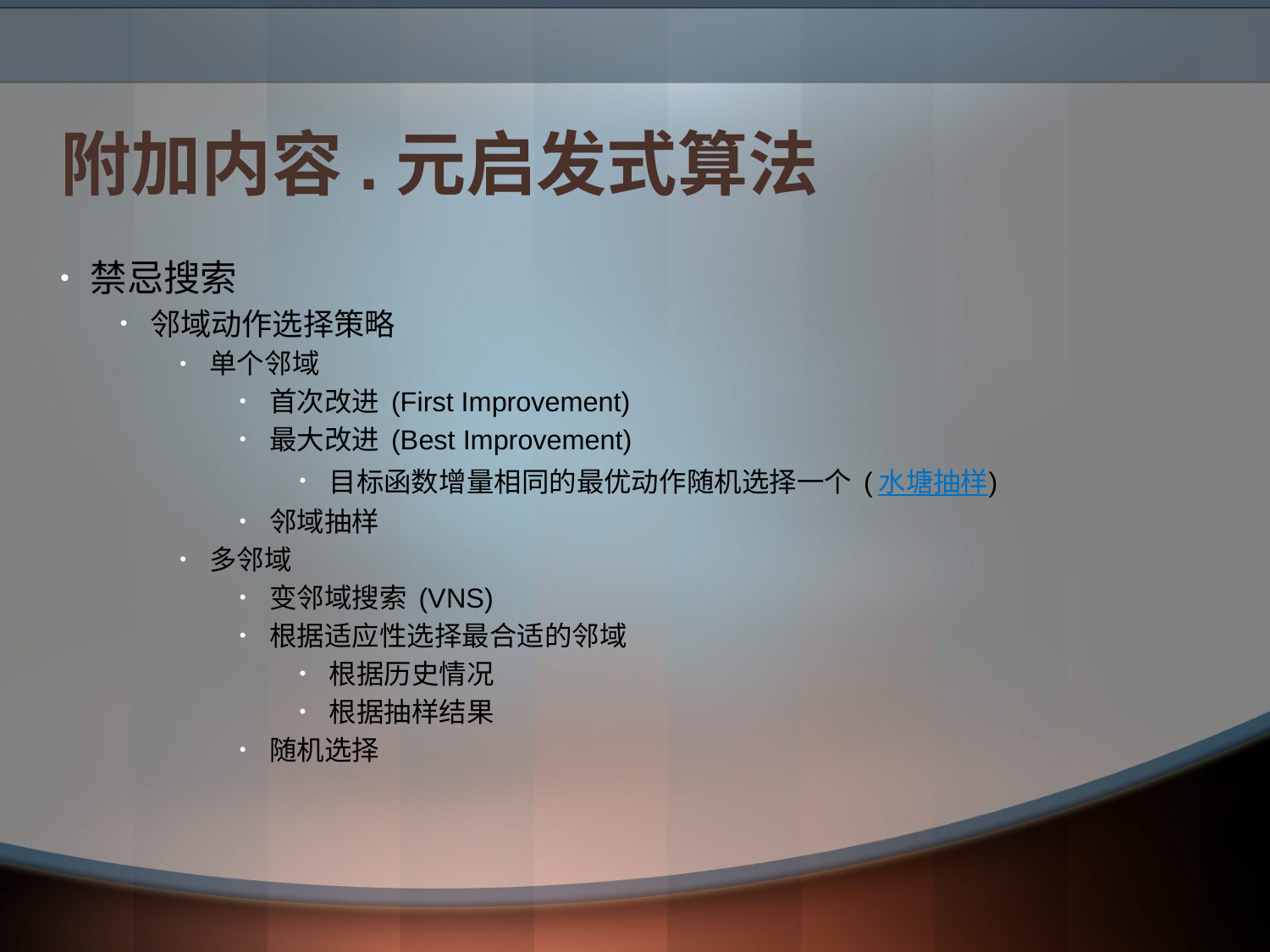

# 附加内容.元启发式算法
禁忌搜索
邻域动作选择策略
单个邻域
首次改进 (First Improvement)
最大改进 (Best Improvement)
目标函数增量相同的最优动作随机选择一个 (水塘抽样)
邻域抽样
多邻域
变邻域搜索 (VNS)
根据适应性选择最合适的邻域
根据历史情况
根据抽样结果
随机选择